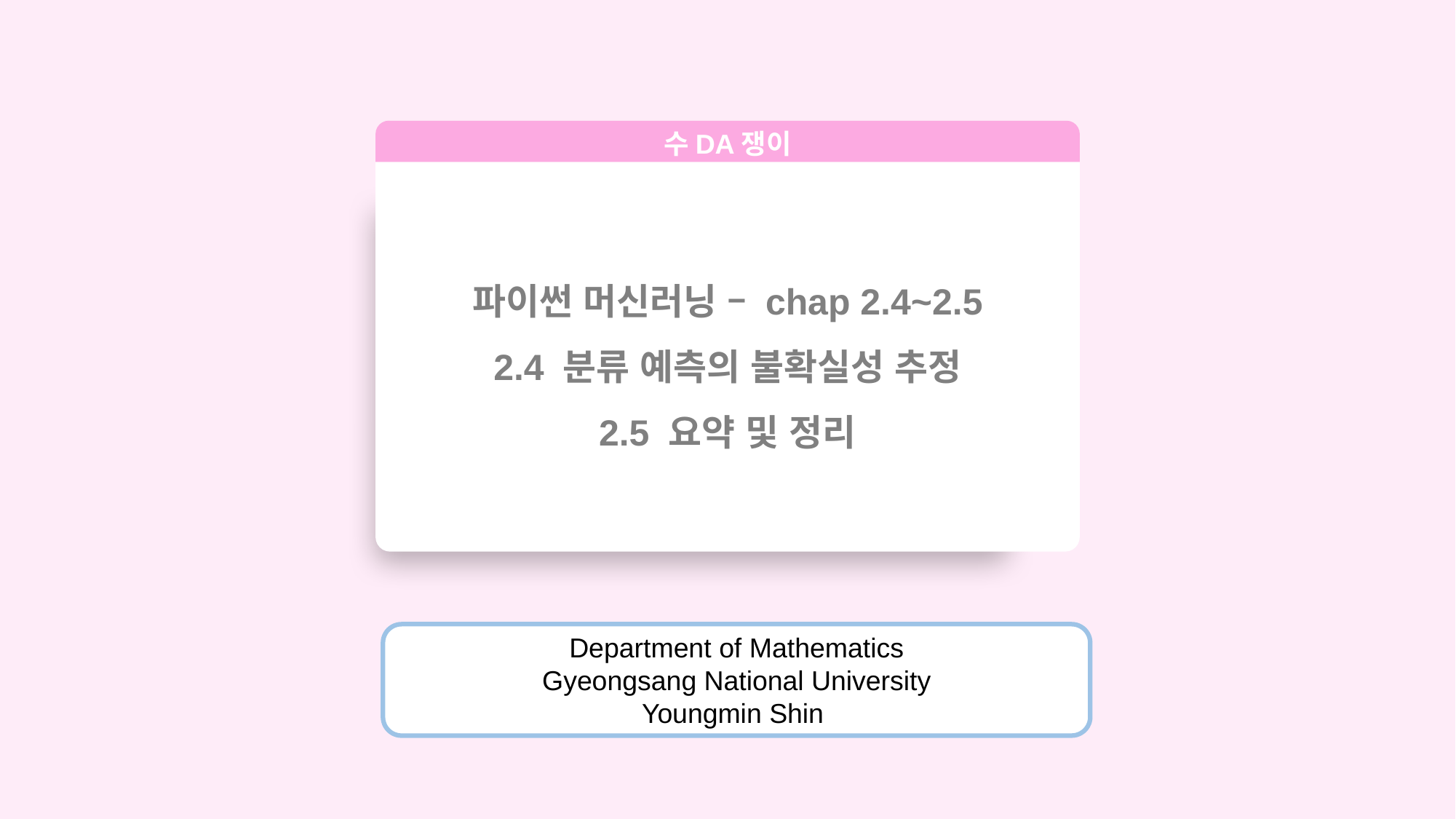

수DA쟁이
파이썬 머신러닝 – chap 2.4~2.5
2.4 분류 예측의 불확실성 추정
2.5 요약 및 정리
Department of Mathematics
Gyeongsang National University
Youngmin Shin